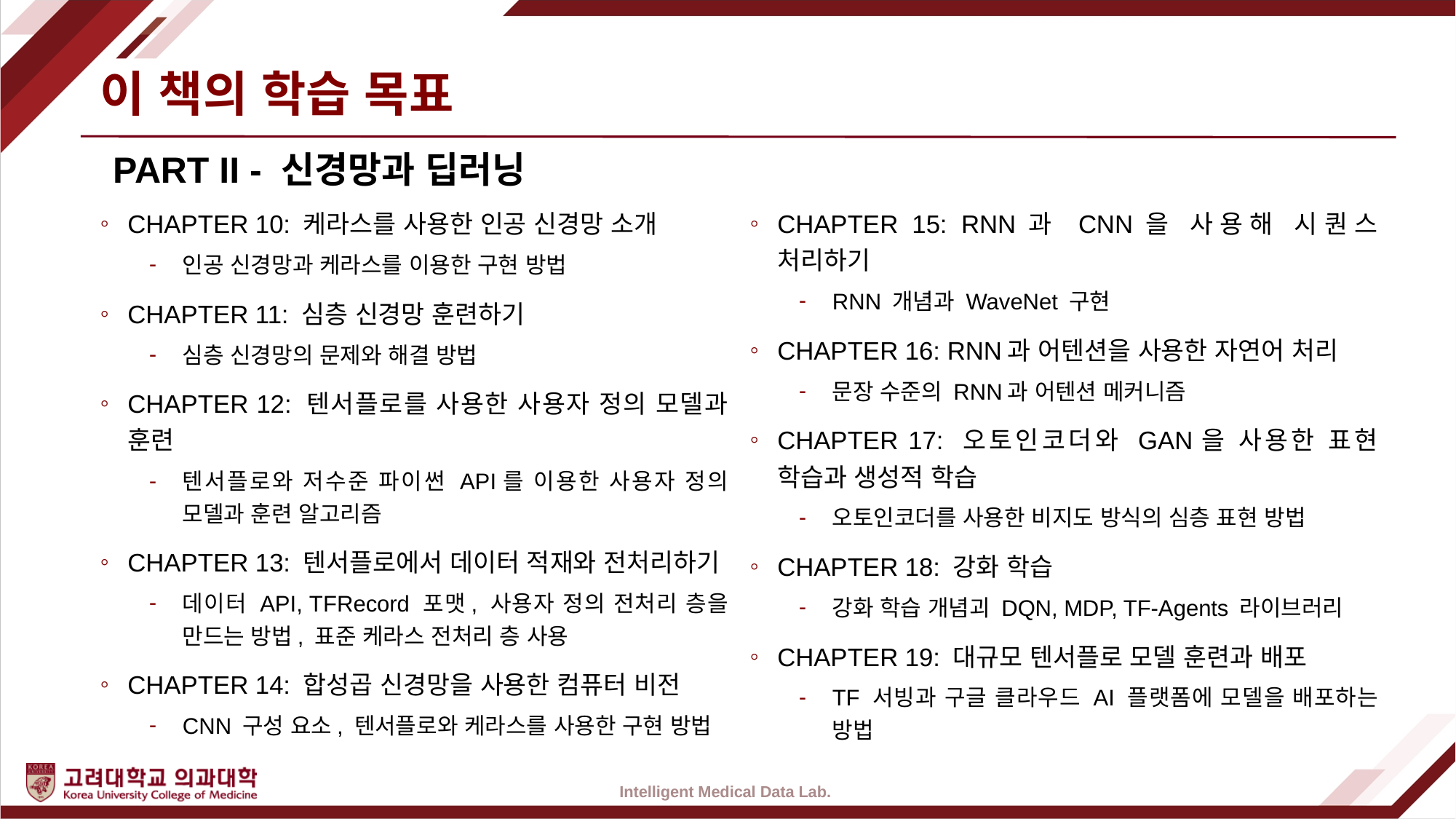

# 이 책의 학습 목표
PART II - 신경망과 딥러닝
CHAPTER 10: 케라스를 사용한 인공 신경망 소개
인공 신경망과 케라스를 이용한 구현 방법
CHAPTER 11: 심층 신경망 훈련하기
심층 신경망의 문제와 해결 방법
CHAPTER 12: 텐서플로를 사용한 사용자 정의 모델과 훈련
텐서플로와 저수준 파이썬 API를 이용한 사용자 정의 모델과 훈련 알고리즘
CHAPTER 13: 텐서플로에서 데이터 적재와 전처리하기
데이터 API, TFRecord 포맷, 사용자 정의 전처리 층을 만드는 방법, 표준 케라스 전처리 층 사용
CHAPTER 14: 합성곱 신경망을 사용한 컴퓨터 비전
CNN 구성 요소, 텐서플로와 케라스를 사용한 구현 방법
CHAPTER 15: RNN과 CNN을 사용해 시퀀스 처리하기
RNN 개념과 WaveNet 구현
CHAPTER 16: RNN과 어텐션을 사용한 자연어 처리
문장 수준의 RNN과 어텐션 메커니즘
CHAPTER 17: 오토인코더와 GAN을 사용한 표현 학습과 생성적 학습
오토인코더를 사용한 비지도 방식의 심층 표현 방법
CHAPTER 18: 강화 학습
강화 학습 개념괴 DQN, MDP, TF-Agents 라이브러리
CHAPTER 19: 대규모 텐서플로 모델 훈련과 배포
TF 서빙과 구글 클라우드 AI 플랫폼에 모델을 배포하는 방법
Intelligent Medical Data Lab.